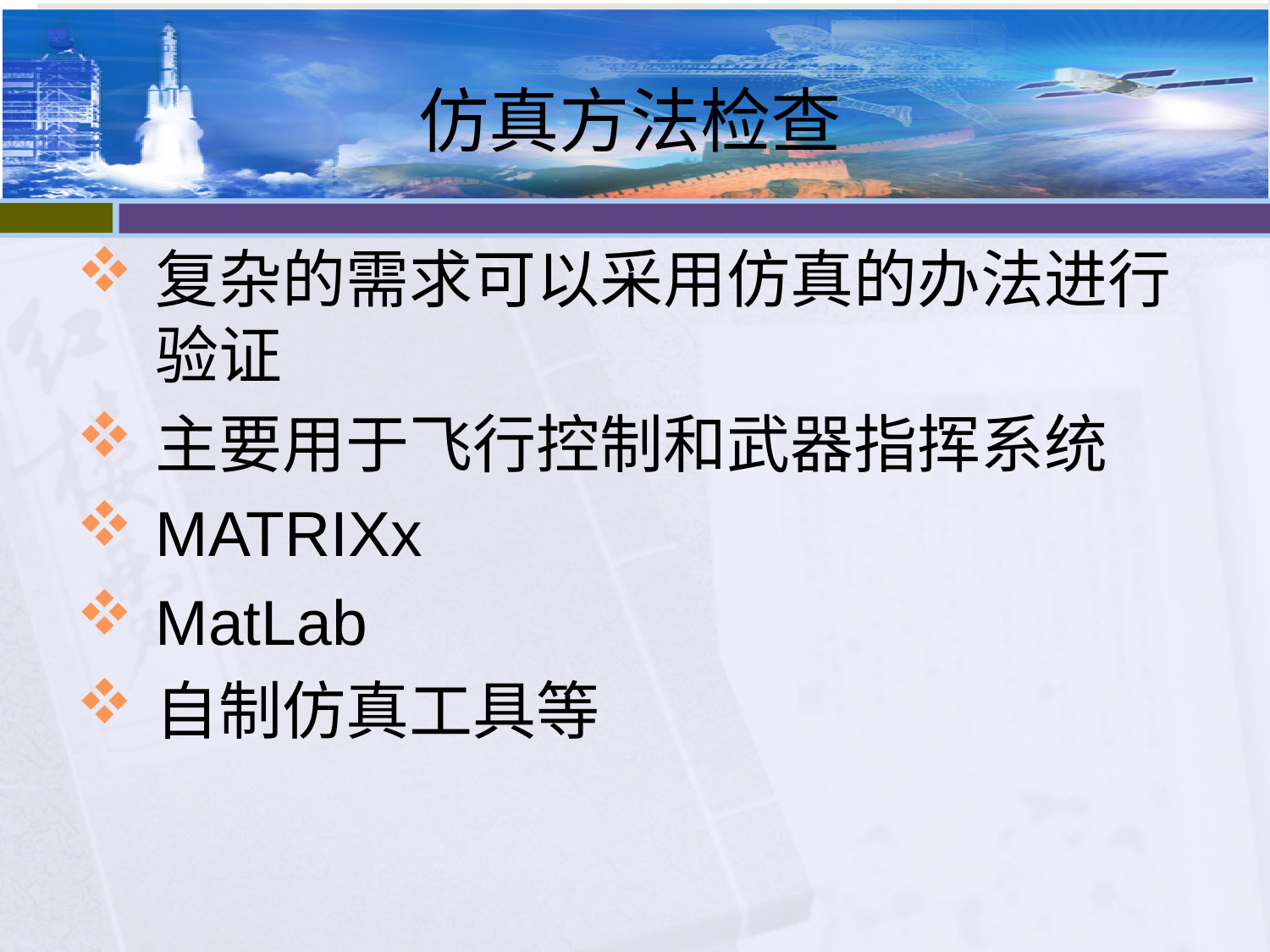

# 仿真方法检查

复杂的需求可以采用仿真的办法进行验证
主要用于飞行控制和武器指挥系统
MATRIXx
MatLab
自制仿真工具等